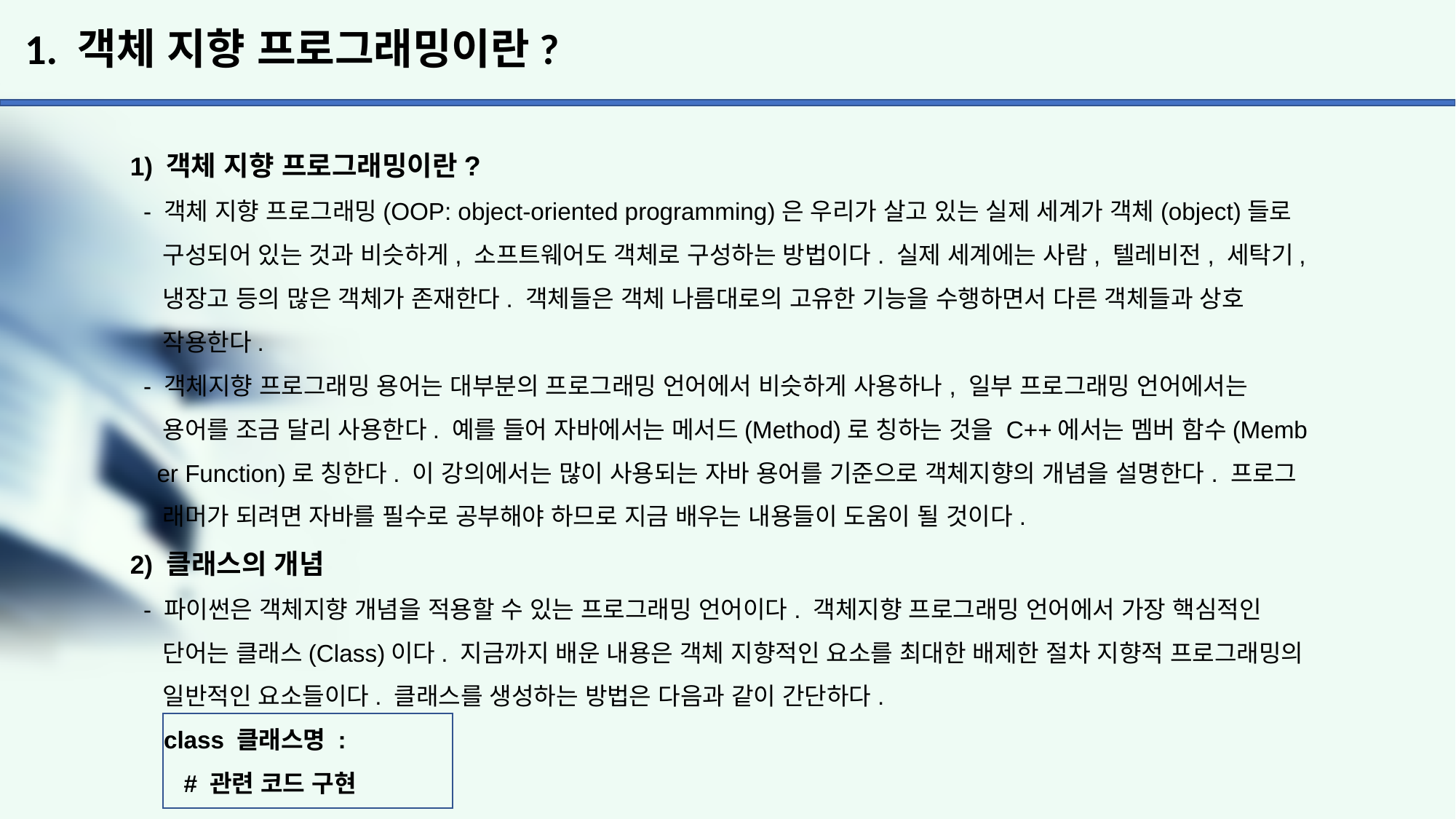

# 1. 객체 지향 프로그래밍이란?
1) 객체 지향 프로그래밍이란?
  - 객체 지향 프로그래밍(OOP: object-oriented programming)은 우리가 살고 있는 실제 세계가 객체(object)들로
    구성되어 있는 것과 비슷하게, 소프트웨어도 객체로 구성하는 방법이다. 실제 세계에는 사람, 텔레비전, 세탁기,
    냉장고 등의 많은 객체가 존재한다. 객체들은 객체 나름대로의 고유한 기능을 수행하면서 다른 객체들과 상호
    작용한다.
  - 객체지향 프로그래밍 용어는 대부분의 프로그래밍 언어에서 비슷하게 사용하나, 일부 프로그래밍 언어에서는
    용어를 조금 달리 사용한다. 예를 들어 자바에서는 메서드(Method)로 칭하는 것을 C++에서는 멤버 함수(Memb
    er Function)로 칭한다. 이 강의에서는 많이 사용되는 자바 용어를 기준으로 객체지향의 개념을 설명한다. 프로그
    래머가 되려면 자바를 필수로 공부해야 하므로 지금 배우는 내용들이 도움이 될 것이다.
2) 클래스의 개념
  - 파이썬은 객체지향 개념을 적용할 수 있는 프로그래밍 언어이다. 객체지향 프로그래밍 언어에서 가장 핵심적인
    단어는 클래스(Class)이다. 지금까지 배운 내용은 객체 지향적인 요소를 최대한 배제한 절차 지향적 프로그래밍의
    일반적인 요소들이다. 클래스를 생성하는 방법은 다음과 같이 간단하다.
     class 클래스명 :
        # 관련 코드 구현